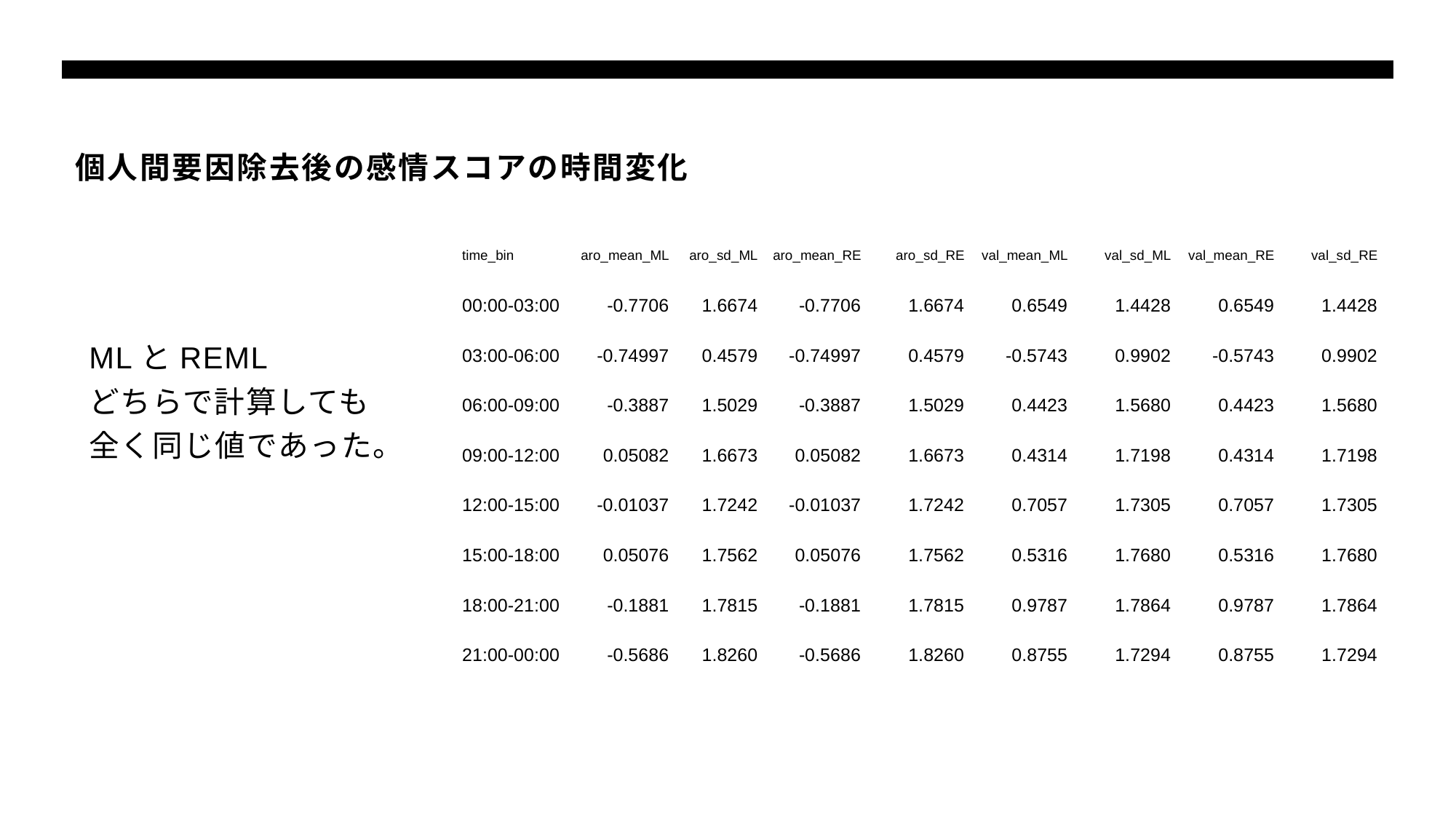

# 個人間要因除去後の感情スコアの時間変化
| time\_bin | aro\_mean\_ML | aro\_sd\_ML | aro\_mean\_RE | aro\_sd\_RE | val\_mean\_ML | val\_sd\_ML | val\_mean\_RE | val\_sd\_RE |
| --- | --- | --- | --- | --- | --- | --- | --- | --- |
| 00:00-03:00 | -0.7706 | 1.6674 | -0.7706 | 1.6674 | 0.6549 | 1.4428 | 0.6549 | 1.4428 |
| 03:00-06:00 | -0.74997 | 0.4579 | -0.74997 | 0.4579 | -0.5743 | 0.9902 | -0.5743 | 0.9902 |
| 06:00-09:00 | -0.3887 | 1.5029 | -0.3887 | 1.5029 | 0.4423 | 1.5680 | 0.4423 | 1.5680 |
| 09:00-12:00 | 0.05082 | 1.6673 | 0.05082 | 1.6673 | 0.4314 | 1.7198 | 0.4314 | 1.7198 |
| 12:00-15:00 | -0.01037 | 1.7242 | -0.01037 | 1.7242 | 0.7057 | 1.7305 | 0.7057 | 1.7305 |
| 15:00-18:00 | 0.05076 | 1.7562 | 0.05076 | 1.7562 | 0.5316 | 1.7680 | 0.5316 | 1.7680 |
| 18:00-21:00 | -0.1881 | 1.7815 | -0.1881 | 1.7815 | 0.9787 | 1.7864 | 0.9787 | 1.7864 |
| 21:00-00:00 | -0.5686 | 1.8260 | -0.5686 | 1.8260 | 0.8755 | 1.7294 | 0.8755 | 1.7294 |
MLとREML
どちらで計算しても
全く同じ値であった。